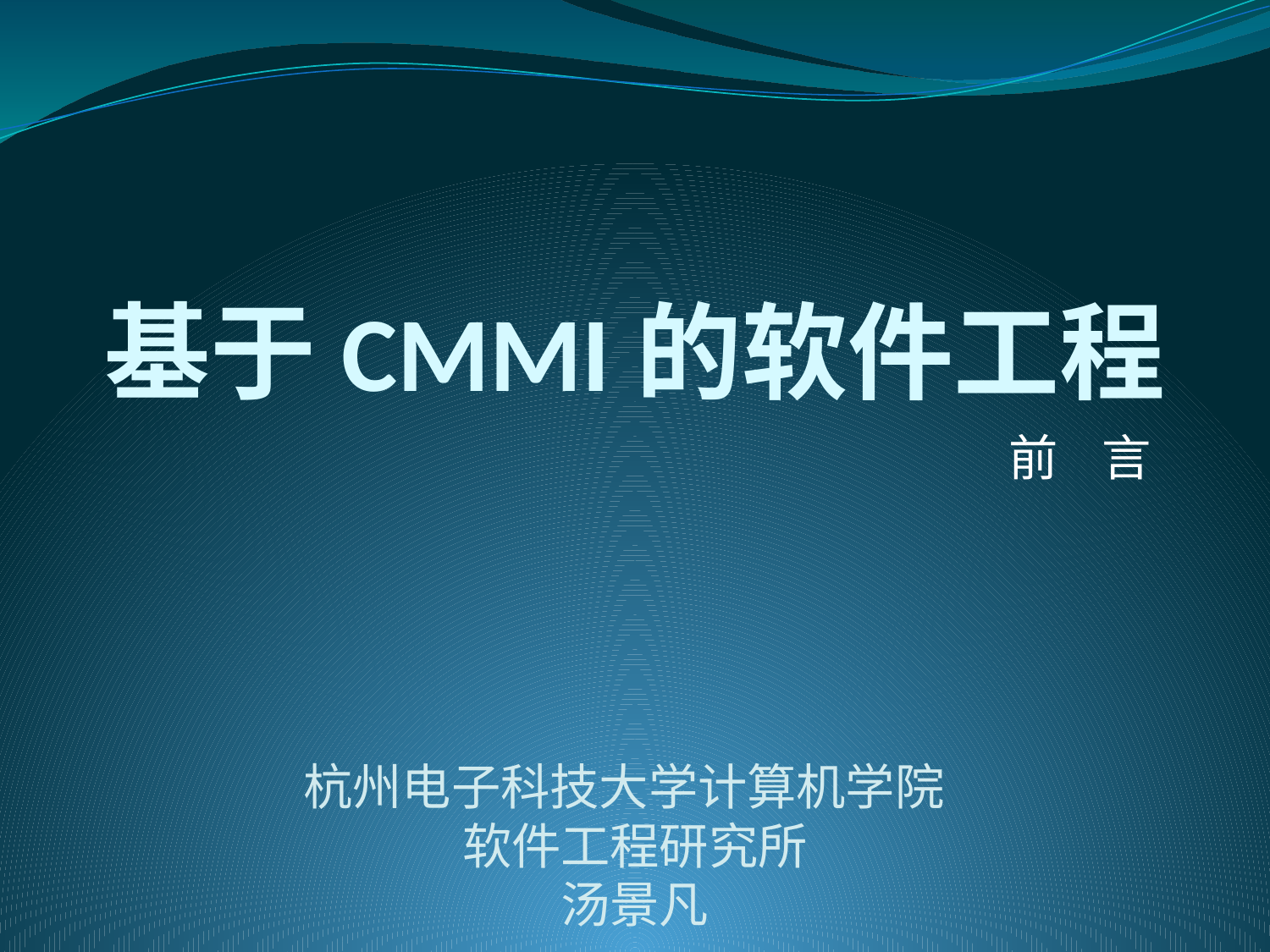

# 基于CMMI的软件工程
前    言

杭州电子科技大学计算机学院
软件工程研究所
汤景凡